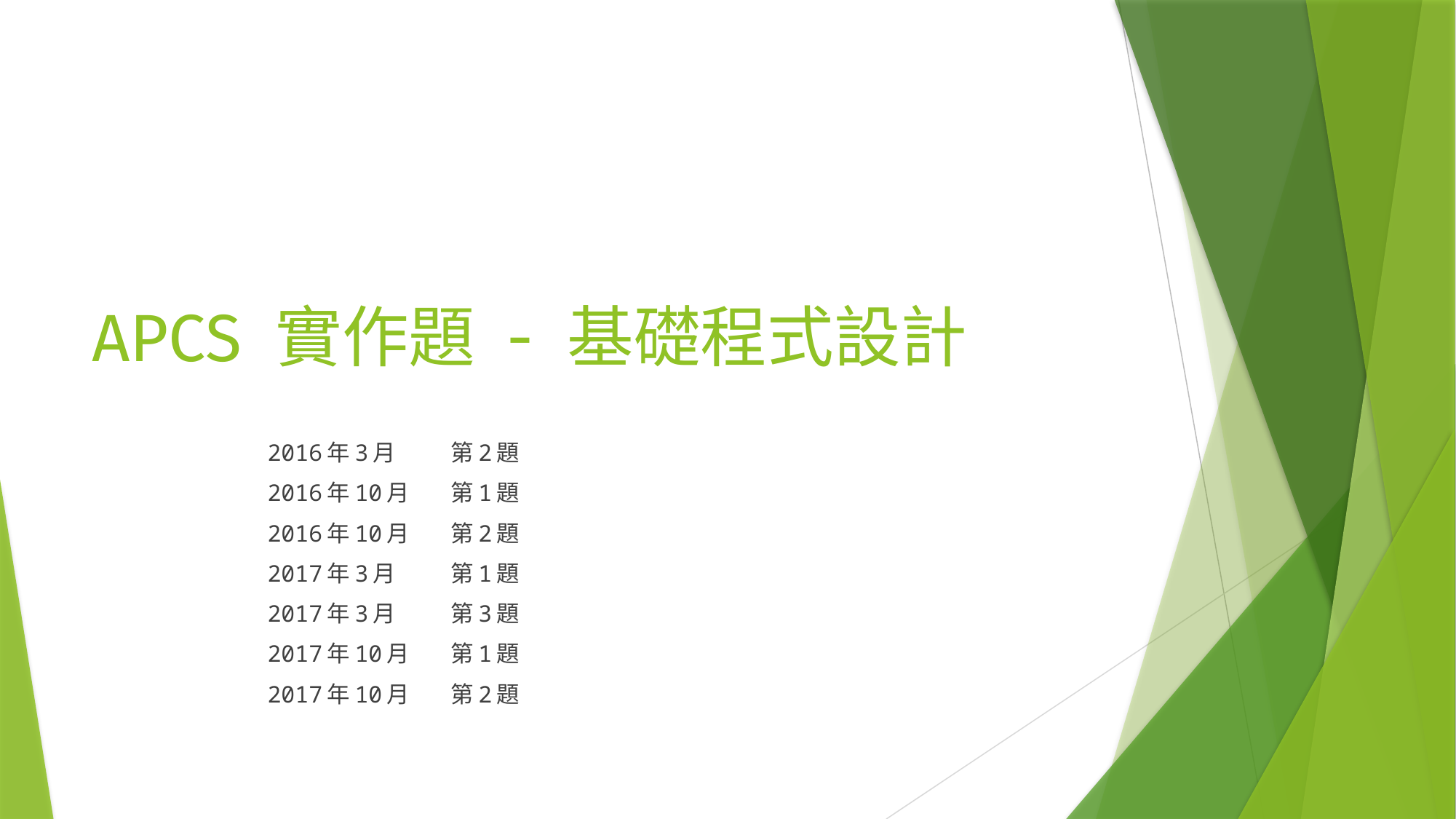

# APCS 實作題 - 基礎程式設計
2016年3月	第2題
2016年10月	第1題
2016年10月	第2題
2017年3月	第1題
2017年3月	第3題
2017年10月	第1題
2017年10月	第2題